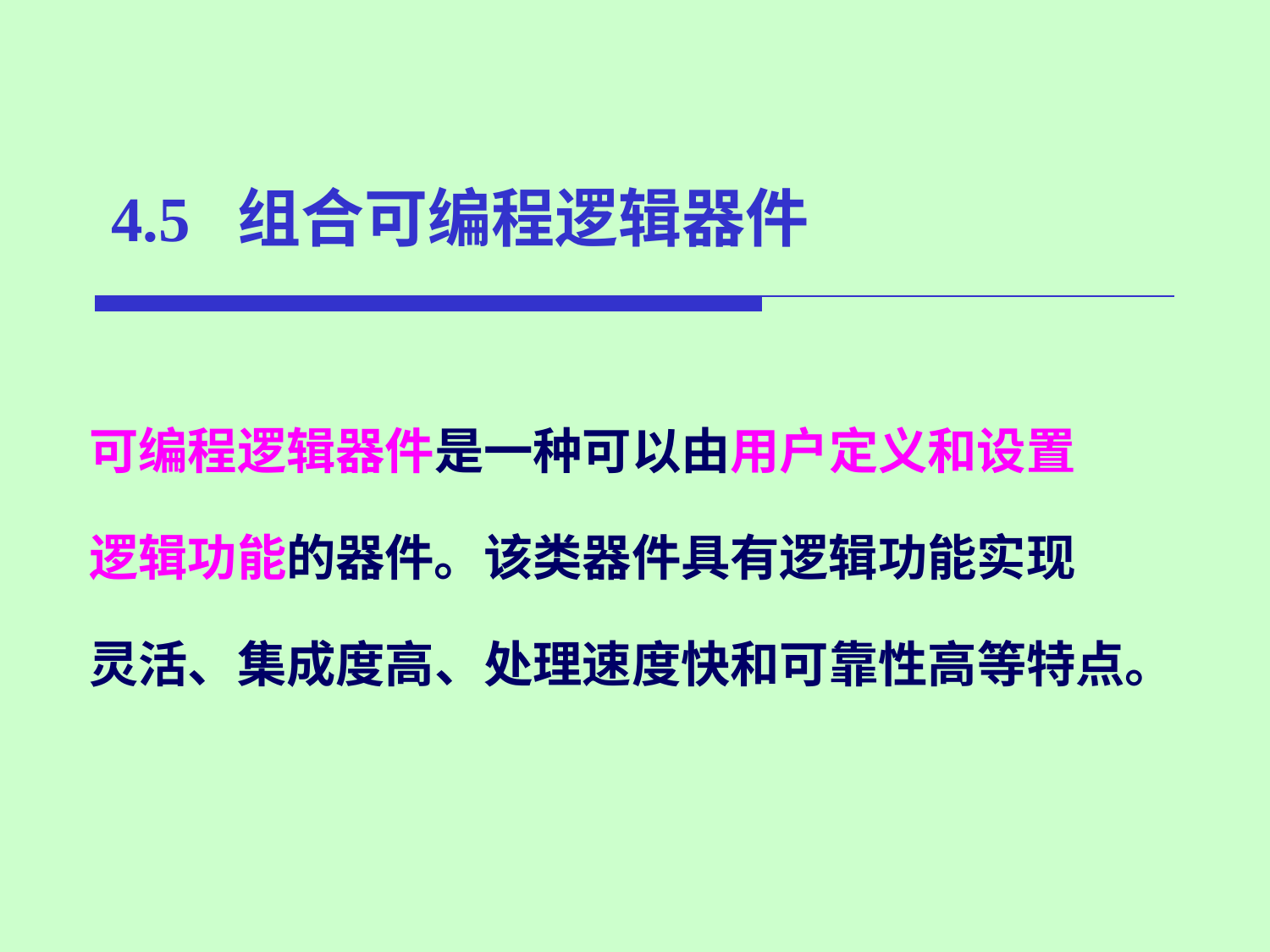

4.5  组合可编程逻辑器件
可编程逻辑器件是一种可以由用户定义和设置
逻辑功能的器件。该类器件具有逻辑功能实现
灵活、集成度高、处理速度快和可靠性高等特点。